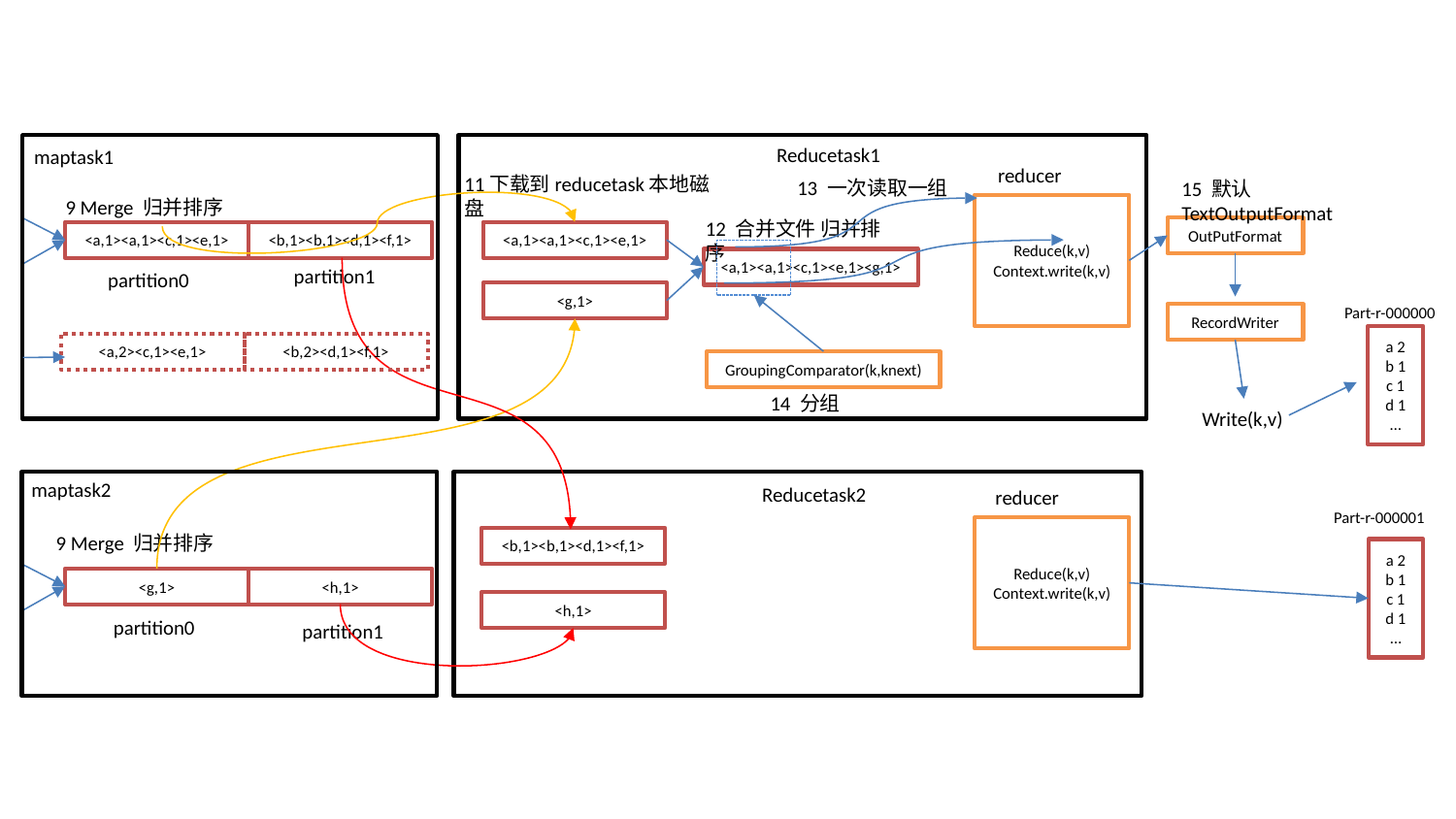

Reducetask1

maptask1
reducer
11下载到reducetask本地磁盘
13 一次读取一组
15 默认TextOutputFormat
9 Merge 归并排序
Reduce(k,v)
Context.write(k,v)
12 合并文件 归并排序
OutPutFormat
<a,1><a,1><c,1><e,1>
<b,1><b,1><d,1><f,1>
<a,1><a,1><c,1><e,1>

<a,1><a,1><c,1><e,1><g,1>
partition1
partition0
<g,1>
Part-r-000000
RecordWriter
a 2
b 1
c 1
d 1
…
<a,2><c,1><e,1>
<b,2><d,1><f,1>
GroupingComparator(k,knext)
14 分组
Write(k,v)
maptask2

Reducetask2
reducer
Part-r-000001
Reduce(k,v)
Context.write(k,v)
9 Merge 归并排序
<b,1><b,1><d,1><f,1>
a 2
b 1
c 1
d 1
…
<g,1>
<h,1>
<h,1>
partition0
partition1